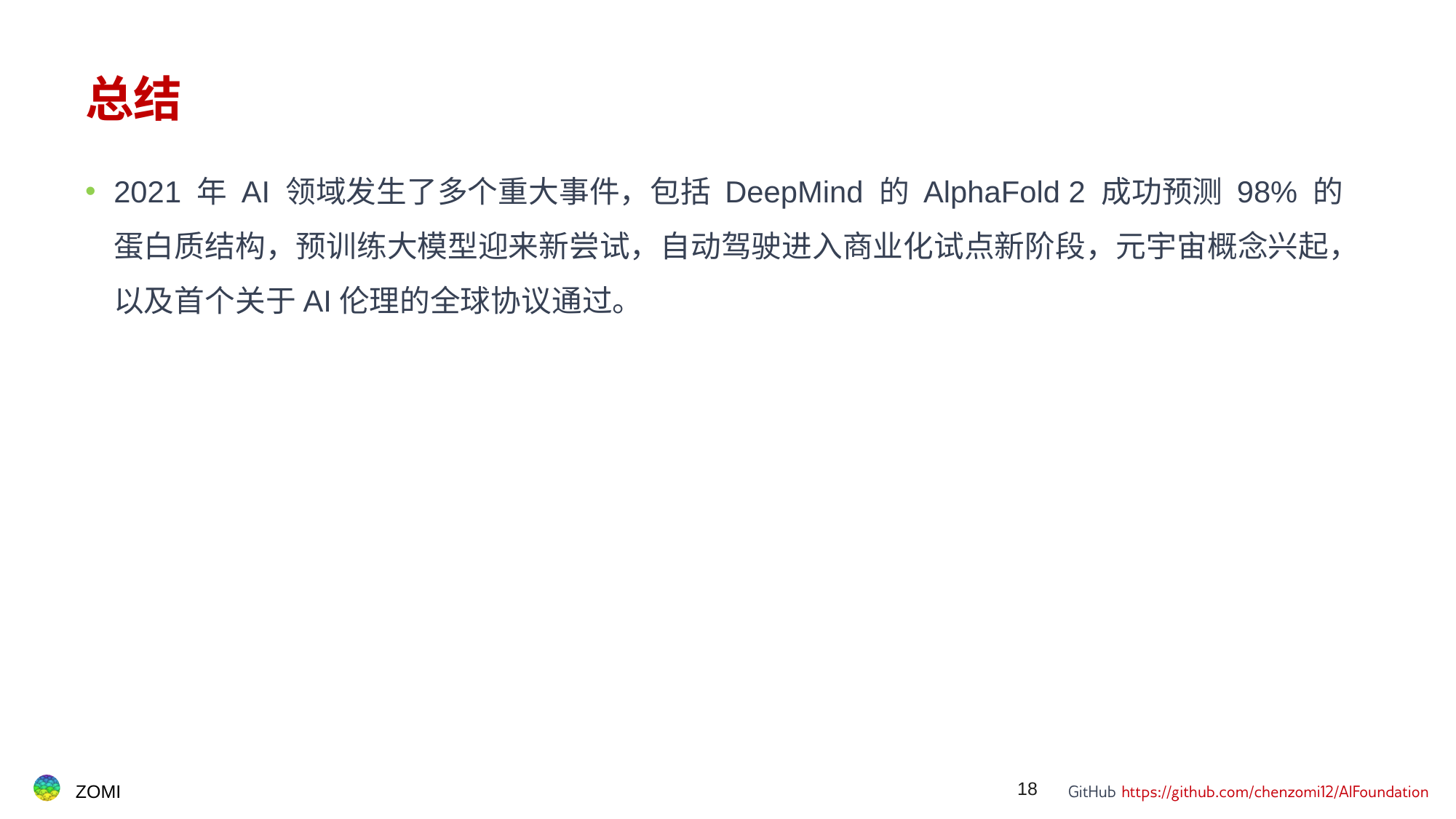

# 总结
2021 年 AI 领域发生了多个重大事件，包括 DeepMind 的 AlphaFold 2 成功预测 98% 的蛋白质结构，预训练大模型迎来新尝试，自动驾驶进入商业化试点新阶段，元宇宙概念兴起，以及首个关于AI伦理的全球协议通过。